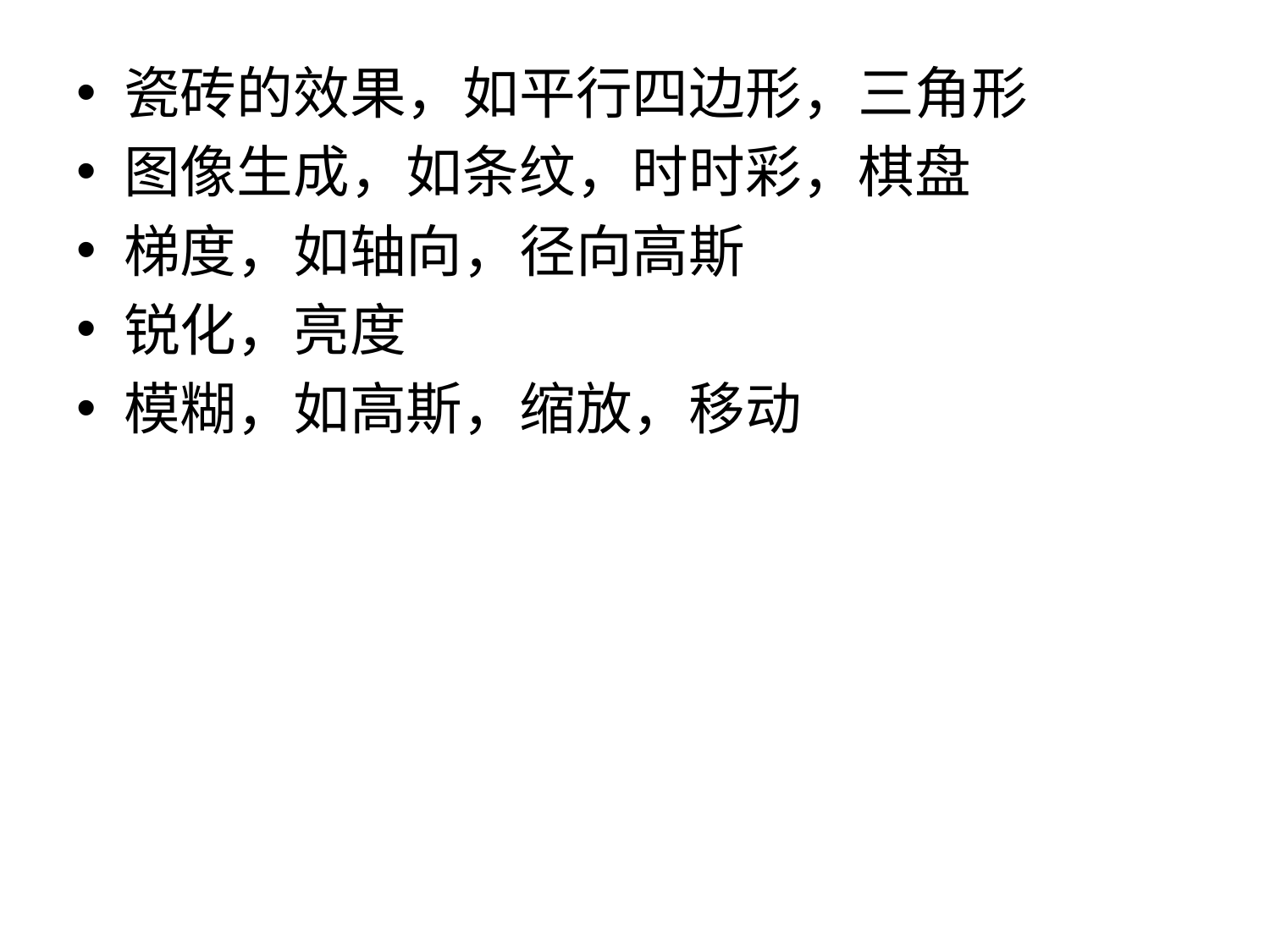

瓷砖的效果，如平行四边形，三角形
图像生成，如条纹，时时彩，棋盘
梯度，如轴向，径向高斯
锐化，亮度
模糊，如高斯，缩放，移动